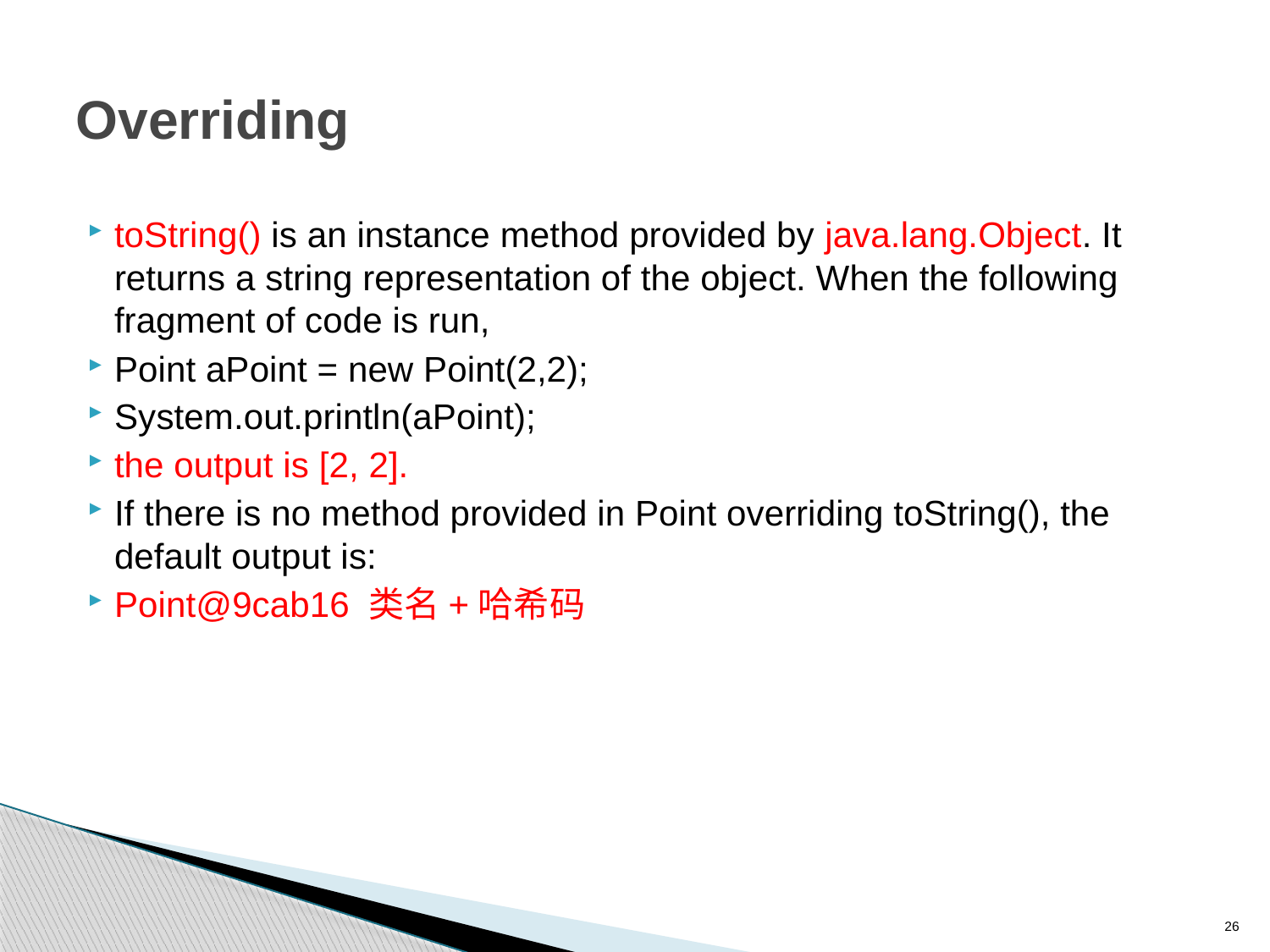

# Overriding
toString() is an instance method provided by java.lang.Object. It returns a string representation of the object. When the following fragment of code is run,
Point aPoint = new Point(2,2);
System.out.println(aPoint);
the output is [2, 2].
If there is no method provided in Point overriding toString(), the default output is:
Point@9cab16 类名+哈希码

26